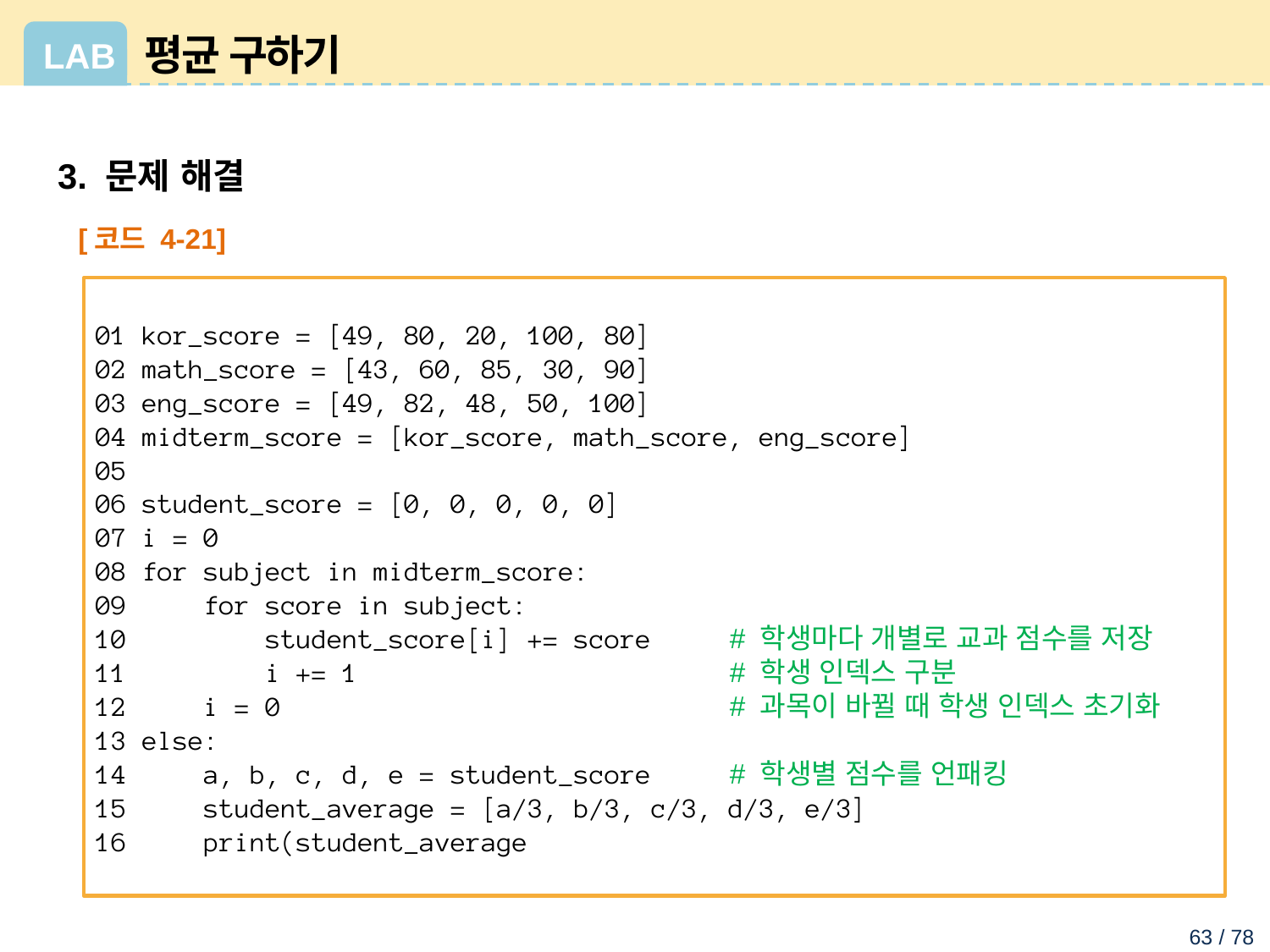

# 평균 구하기
3. 문제 해결

[코드 4-21]
01 kor_score = [49, 80, 20, 100, 80]
02 math_score = [43, 60, 85, 30, 90]
03 eng_score = [49, 82, 48, 50, 100]
04 midterm_score = [kor_score, math_score, eng_score]
05
06 student_score = [0, 0, 0, 0, 0]
07 i = 0
08 for subject in midterm_score:
09     for score in subject:
10         student_score[i] += score     # 학생마다 개별로 교과 점수를 저장
11         i += 1                        # 학생 인덱스 구분
12     i = 0                             # 과목이 바뀔 때 학생 인덱스 초기화
13 else:
14     a, b, c, d, e = student_score     # 학생별 점수를 언패킹
15     student_average = [a/3, b/3, c/3, d/3, e/3]
16     print(student_average